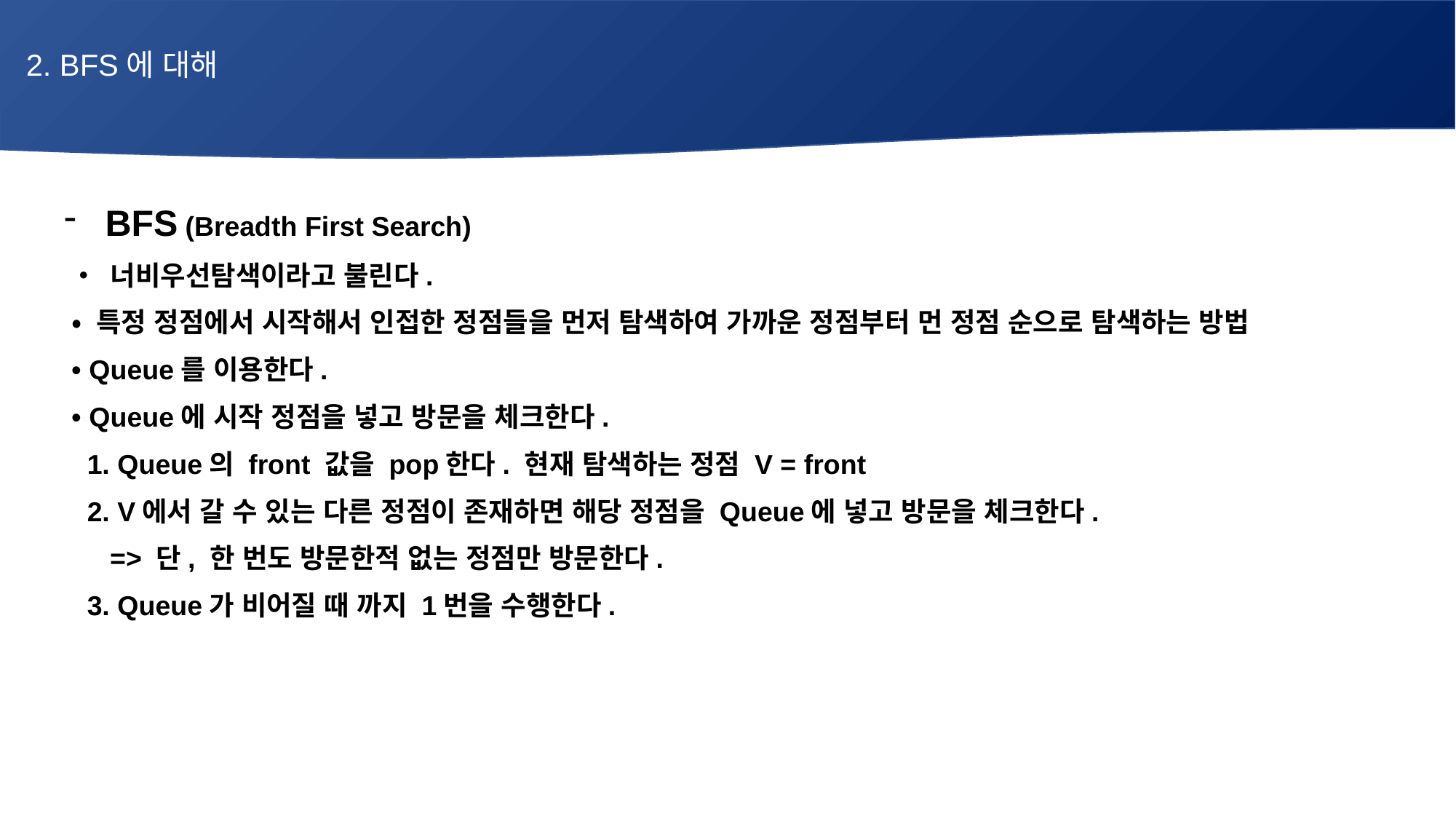

2. BFS에 대해
# 매주 1 과제 LV2
BFS (Breadth First Search)
 • 너비우선탐색이라고 불린다.
 • 특정 정점에서 시작해서 인접한 정점들을 먼저 탐색하여 가까운 정점부터 먼 정점 순으로 탐색하는 방법
 • Queue를 이용한다.
 • Queue에 시작 정점을 넣고 방문을 체크한다.
   1. Queue의 front 값을 pop한다. 현재 탐색하는 정점 V = front
   2. V에서 갈 수 있는 다른 정점이 존재하면 해당 정점을 Queue에 넣고 방문을 체크한다.
      => 단, 한 번도 방문한적 없는 정점만 방문한다.
   3. Queue가 비어질 때 까지 1번을 수행한다.